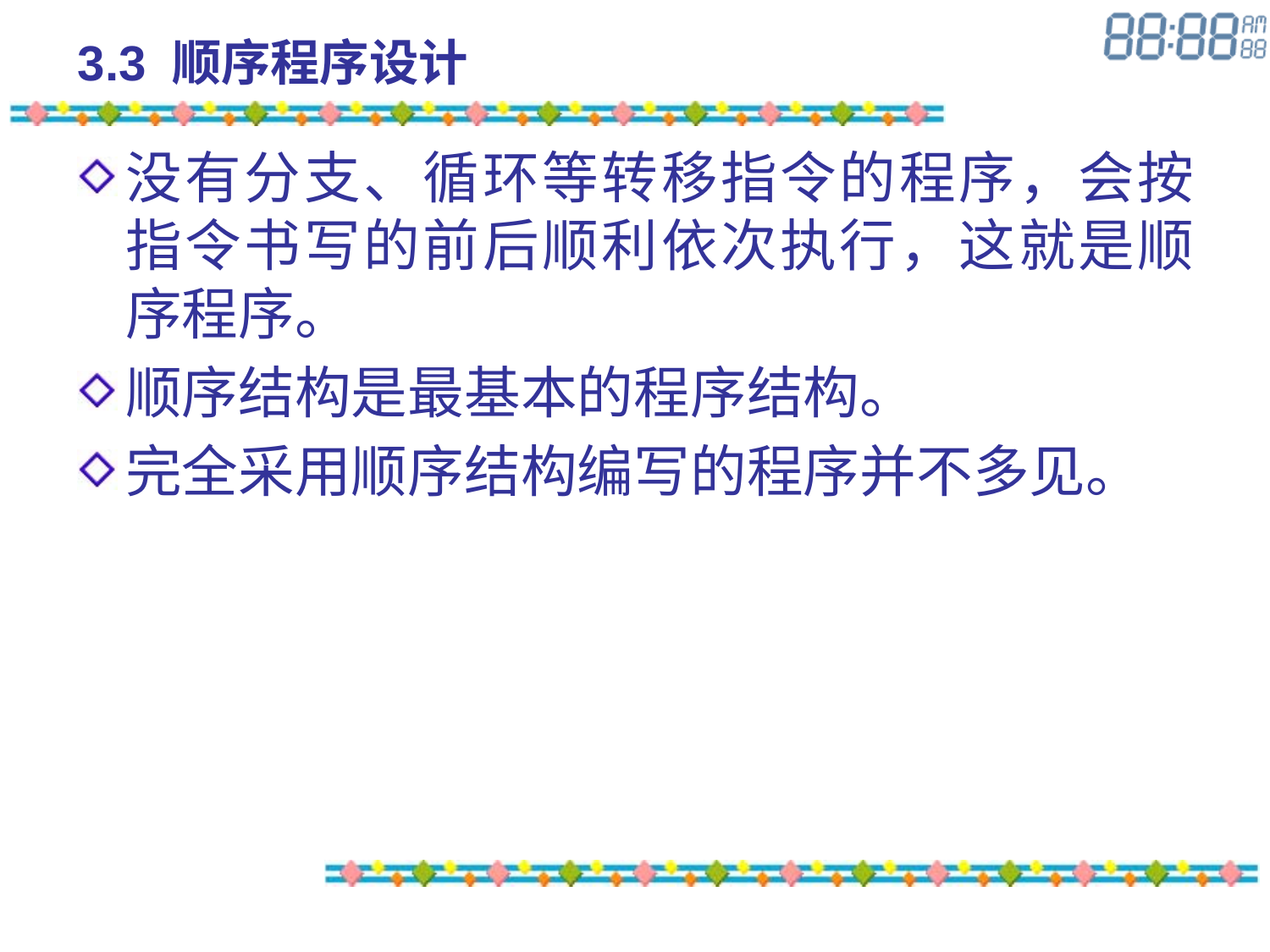

# 3.3 顺序程序设计
没有分支、循环等转移指令的程序，会按指令书写的前后顺利依次执行，这就是顺序程序。
顺序结构是最基本的程序结构。
完全采用顺序结构编写的程序并不多见。